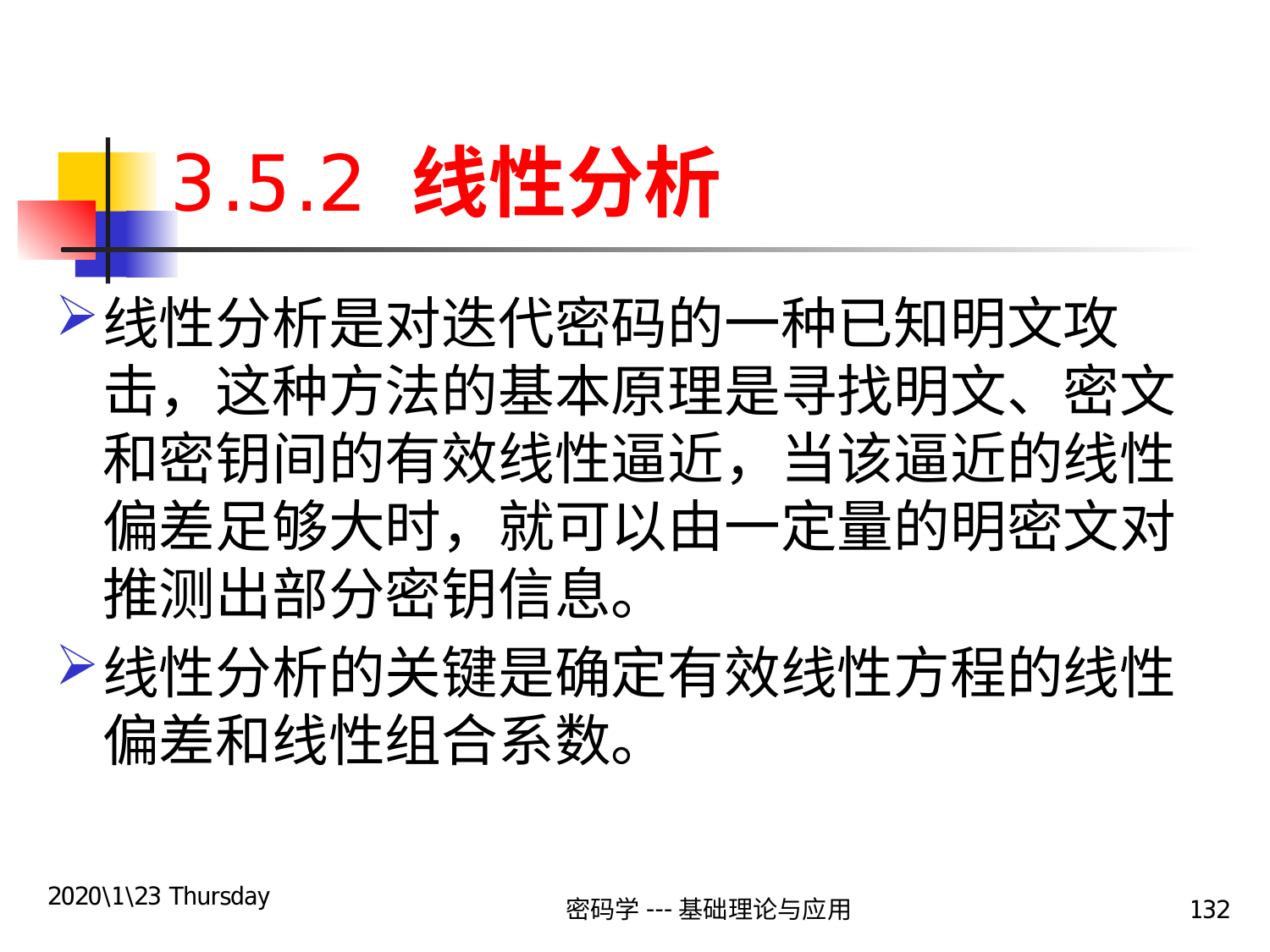

# 3.5.2 线性分析
线性分析是对迭代密码的一种已知明文攻击，这种方法的基本原理是寻找明文、密文和密钥间的有效线性逼近，当该逼近的线性偏差足够大时，就可以由一定量的明密文对推测出部分密钥信息。
线性分析的关键是确定有效线性方程的线性偏差和线性组合系数。

2020\1\23 Thursday
密码学---基础理论与应用
132